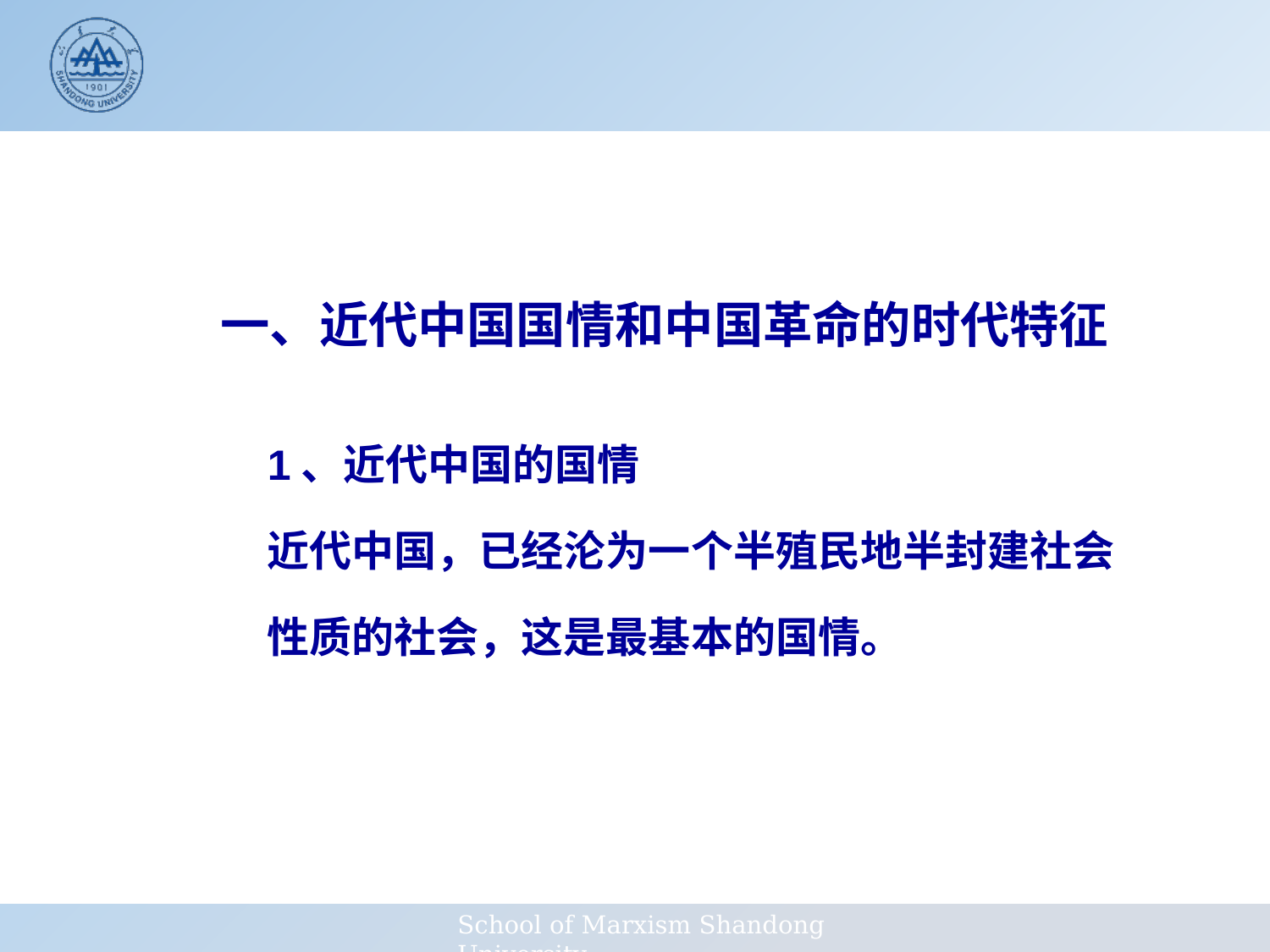

一、近代中国国情和中国革命的时代特征
1、近代中国的国情
近代中国，已经沦为一个半殖民地半封建社会性质的社会，这是最基本的国情。